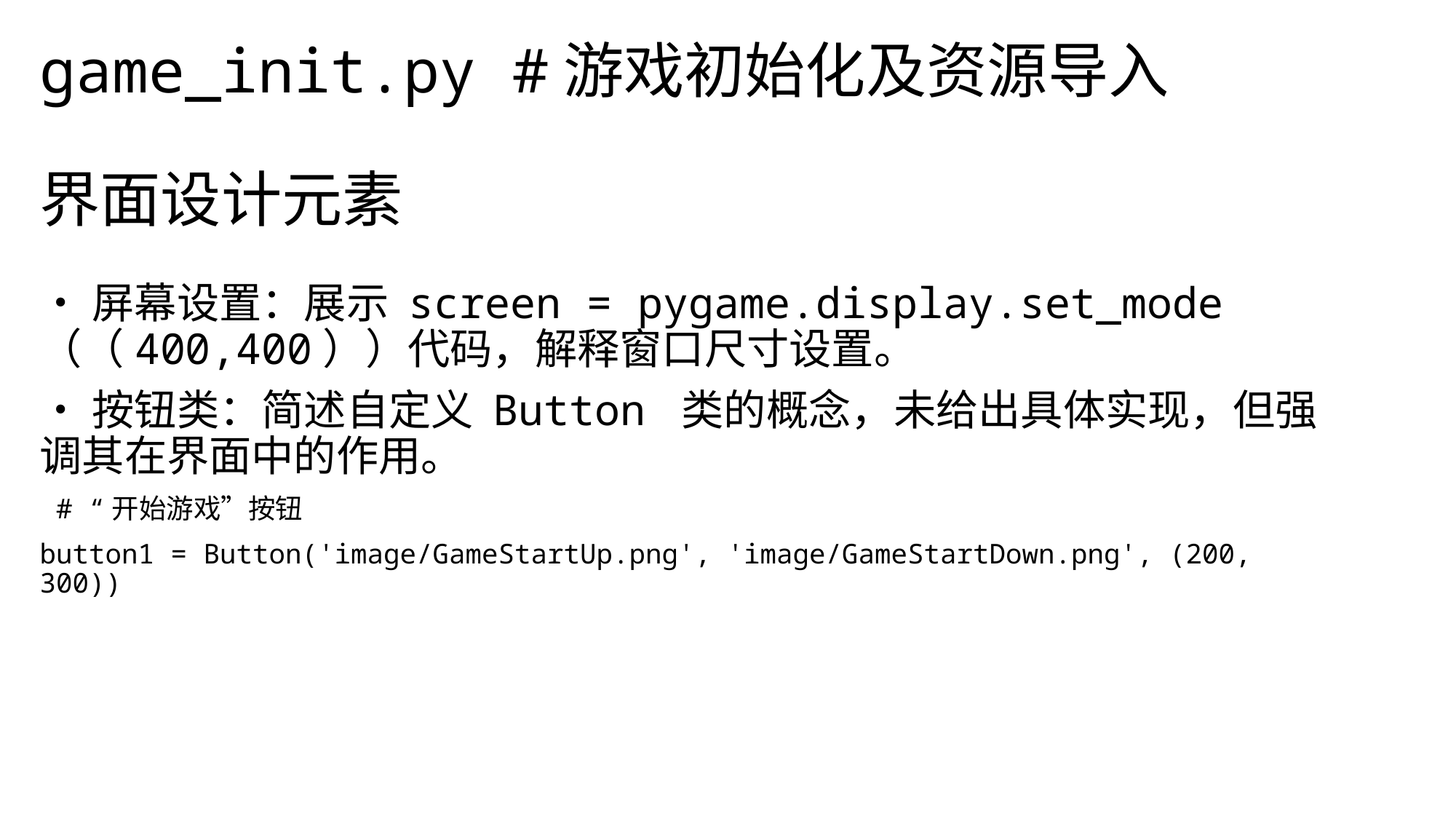

game_init.py #游戏初始化及资源导入
# 界面设计元素
•屏幕设置：展示 screen = pygame.display.set_mode（（400,400））代码，解释窗口尺寸设置。
•按钮类：简述自定义 Button 类的概念，未给出具体实现，但强调其在界面中的作用。
 # “开始游戏”按钮
button1 = Button('image/GameStartUp.png', 'image/GameStartDown.png', (200, 300))